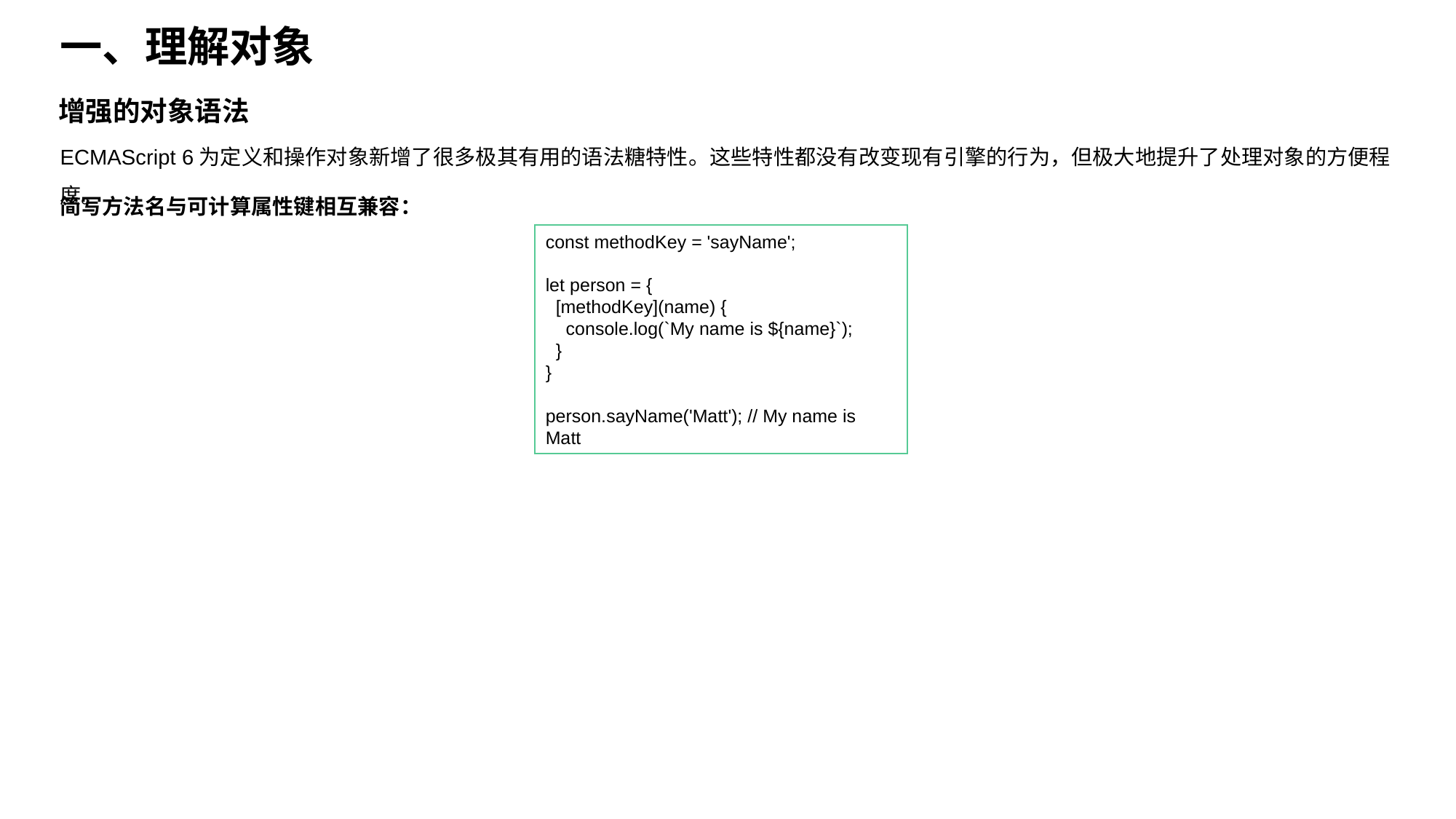

一、理解对象
增强的对象语法
ECMAScript 6为定义和操作对象新增了很多极其有用的语法糖特性。这些特性都没有改变现有引擎的行为，但极大地提升了处理对象的方便程度。
简写方法名与可计算属性键相互兼容：
const methodKey = 'sayName';

let person = {
  [methodKey](name) {
    console.log(`My name is ${name}`);
  }
}

person.sayName('Matt'); // My name is Matt